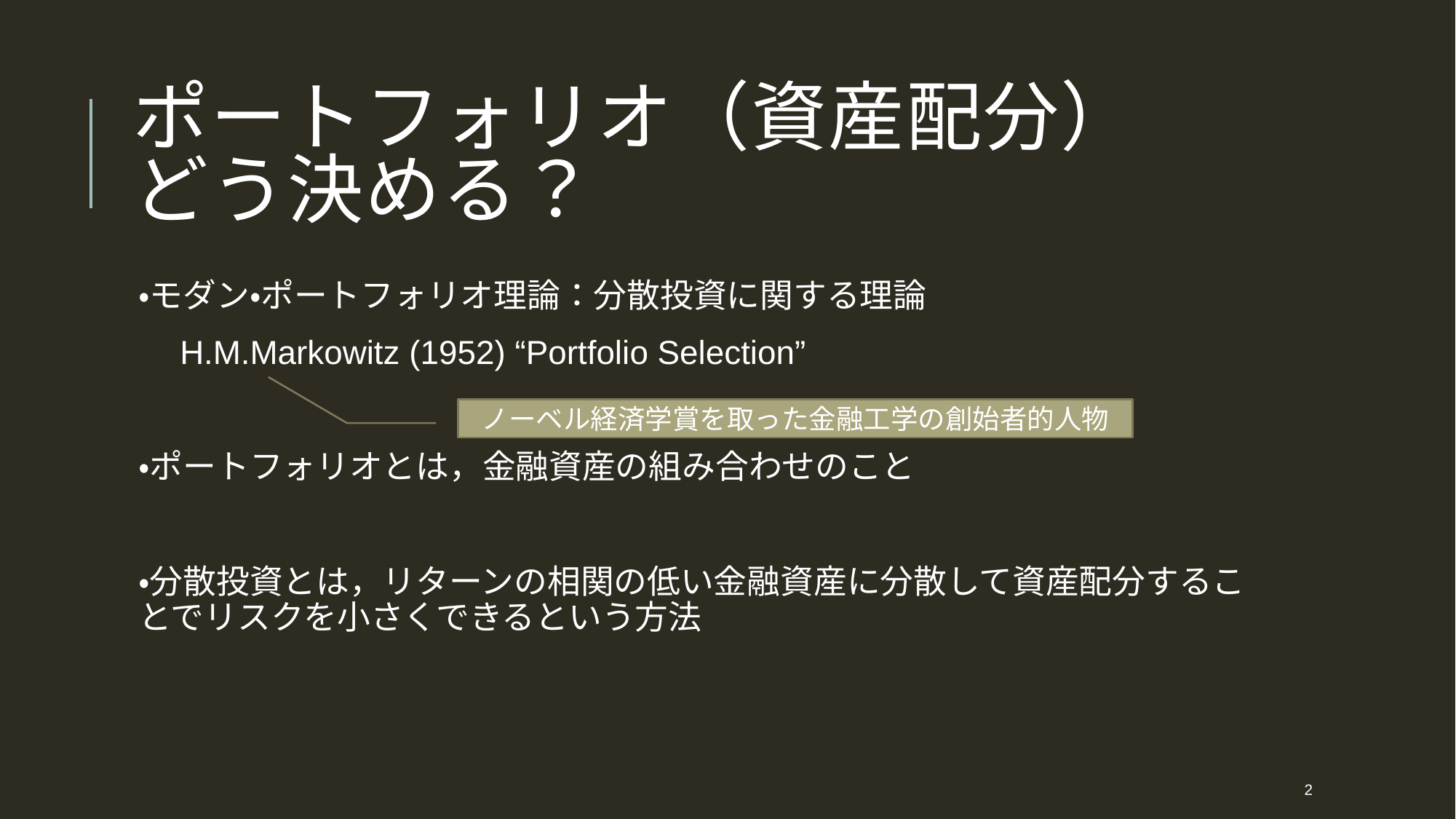

# ポートフォリオ（資産配分） どう決める？
・モダン・ポートフォリオ理論：分散投資に関する理論
　H.M.Markowitz (1952) “Portfolio Selection”

・ポートフォリオとは，金融資産の組み合わせのこと

・分散投資とは，リターンの相関の低い金融資産に分散して資産配分することでリスクを小さくできるという方法
ノーベル経済学賞を取った金融工学の創始者的人物
2